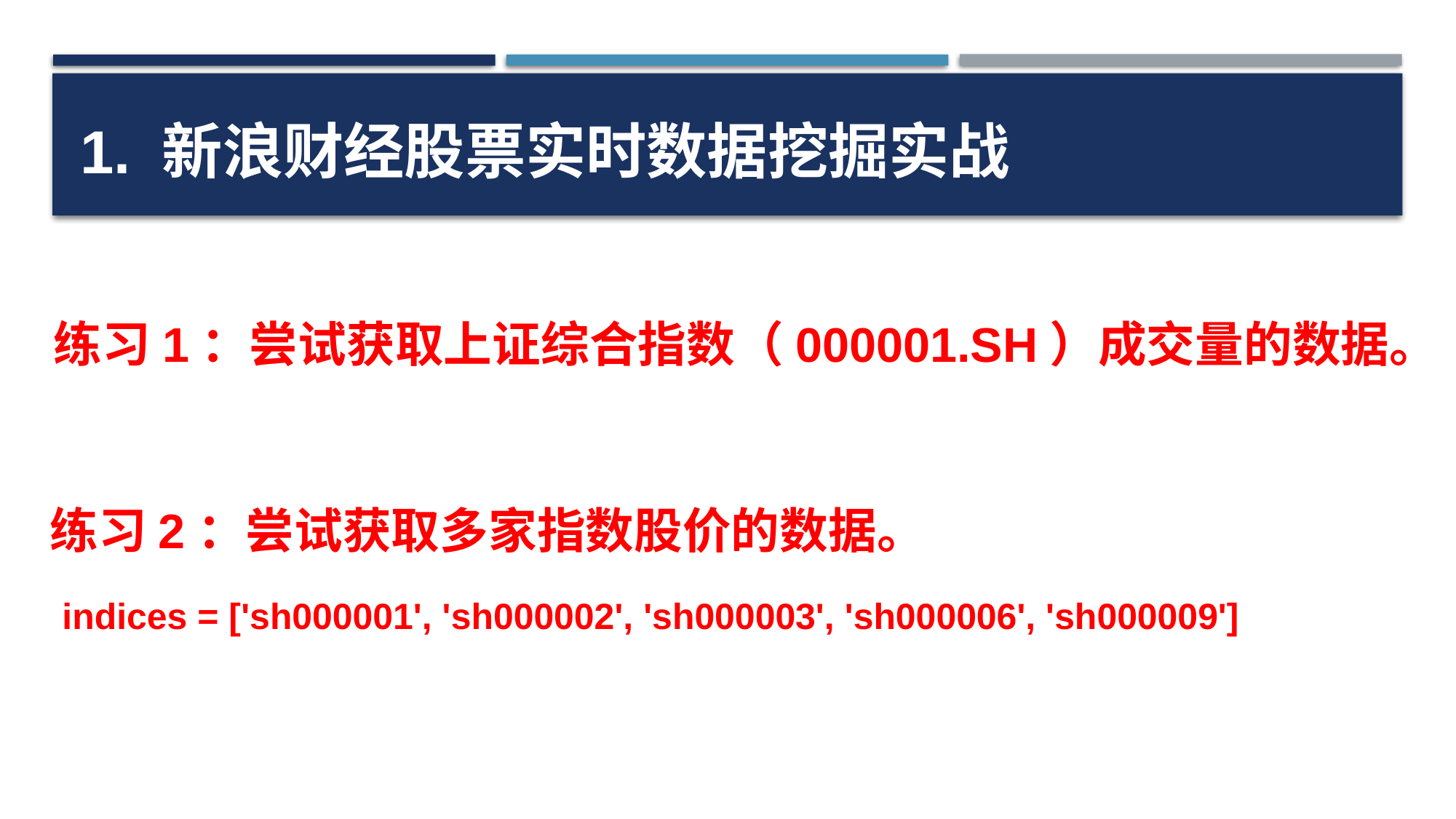

1. 新浪财经股票实时数据挖掘实战
练习1：尝试获取上证综合指数（000001.SH）成交量的数据。
练习2：尝试获取多家指数股价的数据。
indices = ['sh000001', 'sh000002', 'sh000003', 'sh000006', 'sh000009']
9